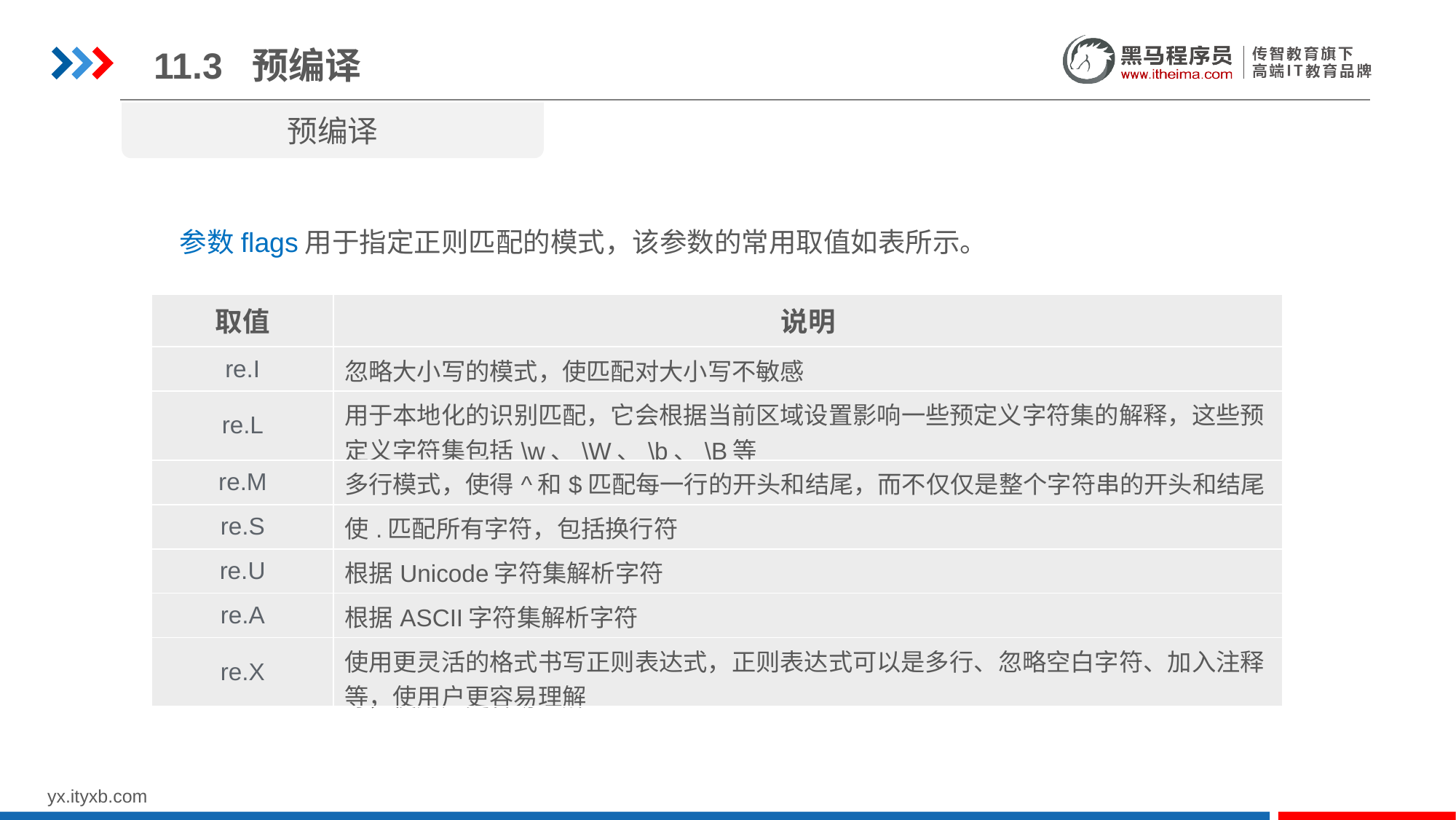

11.3  预编译

预编译
参数flags用于指定正则匹配的模式，该参数的常用取值如表所示。
| 取值 | 说明 |
| --- | --- |
| re.I | 忽略大小写的模式，使匹配对大小写不敏感 |
| re.L | 用于本地化的识别匹配，它会根据当前区域设置影响一些预定义字符集的解释，这些预定义字符集包括\w、\W、\b、\B等 |
| re.M | 多行模式，使得^和$匹配每一行的开头和结尾，而不仅仅是整个字符串的开头和结尾 |
| re.S | 使.匹配所有字符，包括换行符 |
| re.U | 根据Unicode字符集解析字符 |
| re.A | 根据ASCII字符集解析字符 |
| re.X | 使用更灵活的格式书写正则表达式，正则表达式可以是多行、忽略空白字符、加入注释等，使用户更容易理解 |